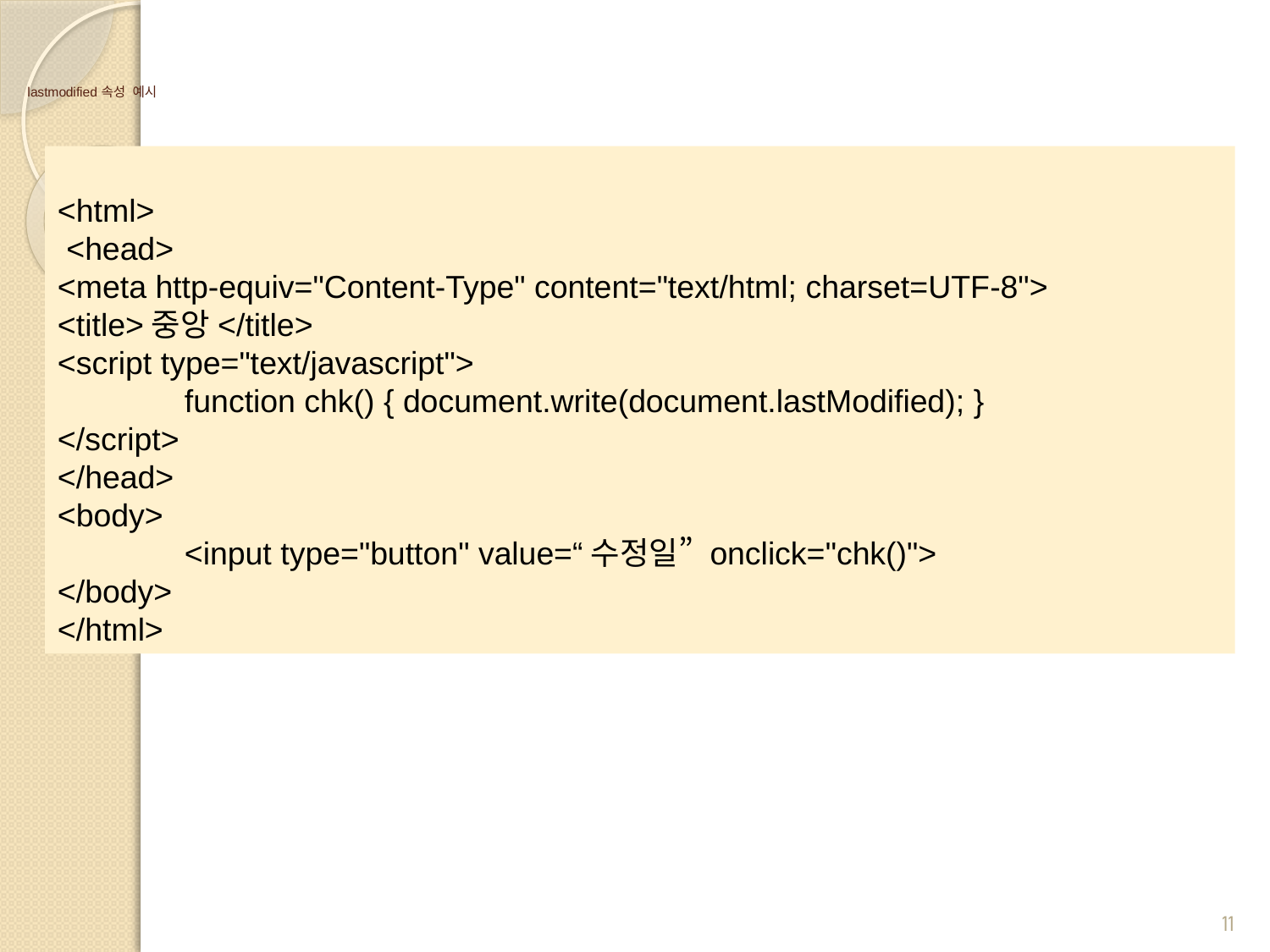

# lastmodified 속성  예시

<html>
 <head>
<meta http-equiv="Content-Type" content="text/html; charset=UTF-8">
<title>중앙</title>
<script type="text/javascript">
	function chk() { document.write(document.lastModified); }
</script>
</head>
<body>
	<input type="button" value=“수정일” onclick="chk()">
</body>
</html>
11